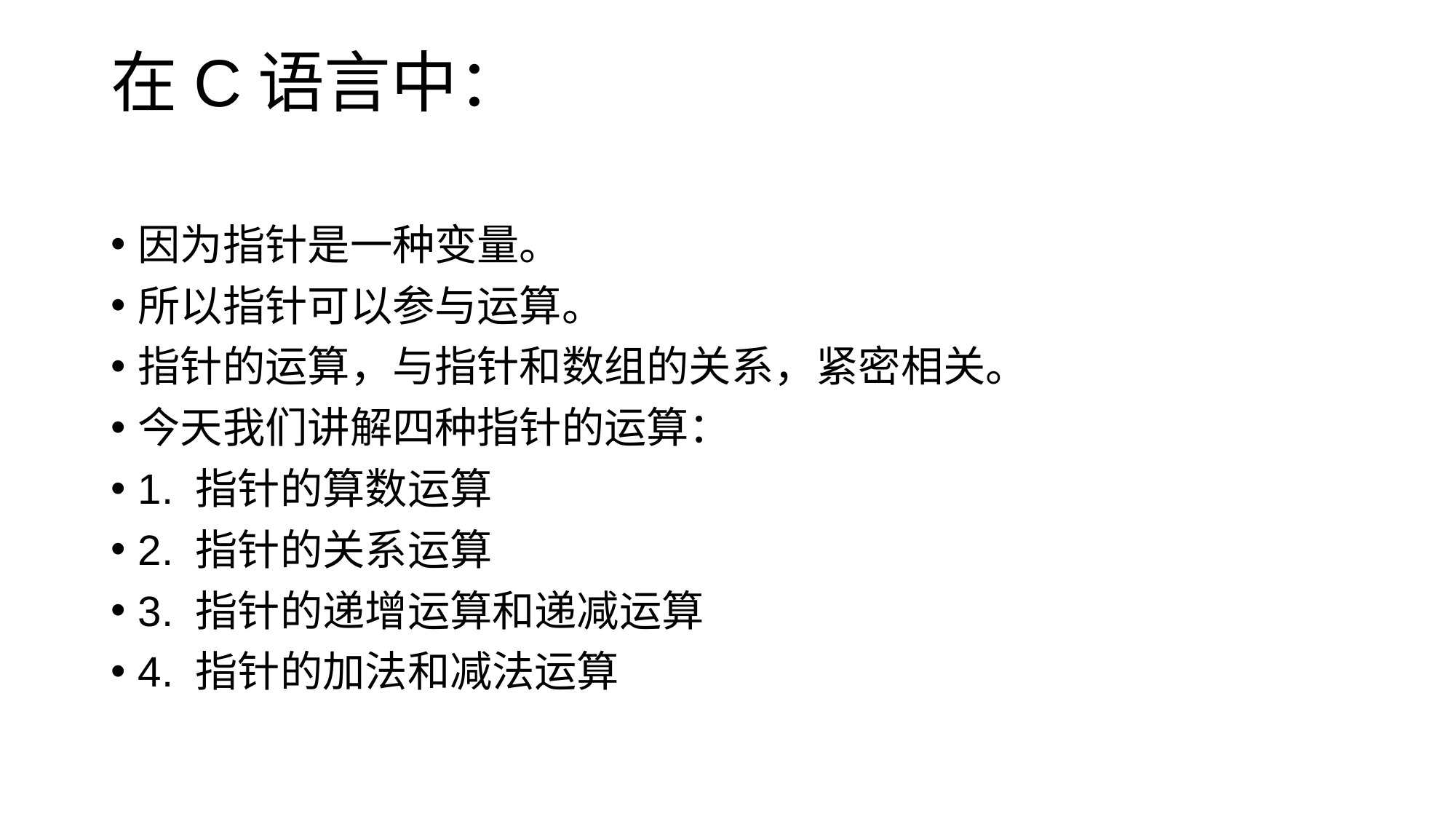

# 在C语言中：
因为指针是一种变量。
所以指针可以参与运算。
指针的运算，与指针和数组的关系，紧密相关。
今天我们讲解四种指针的运算：
1. 指针的算数运算
2. 指针的关系运算
3. 指针的递增运算和递减运算
4. 指针的加法和减法运算